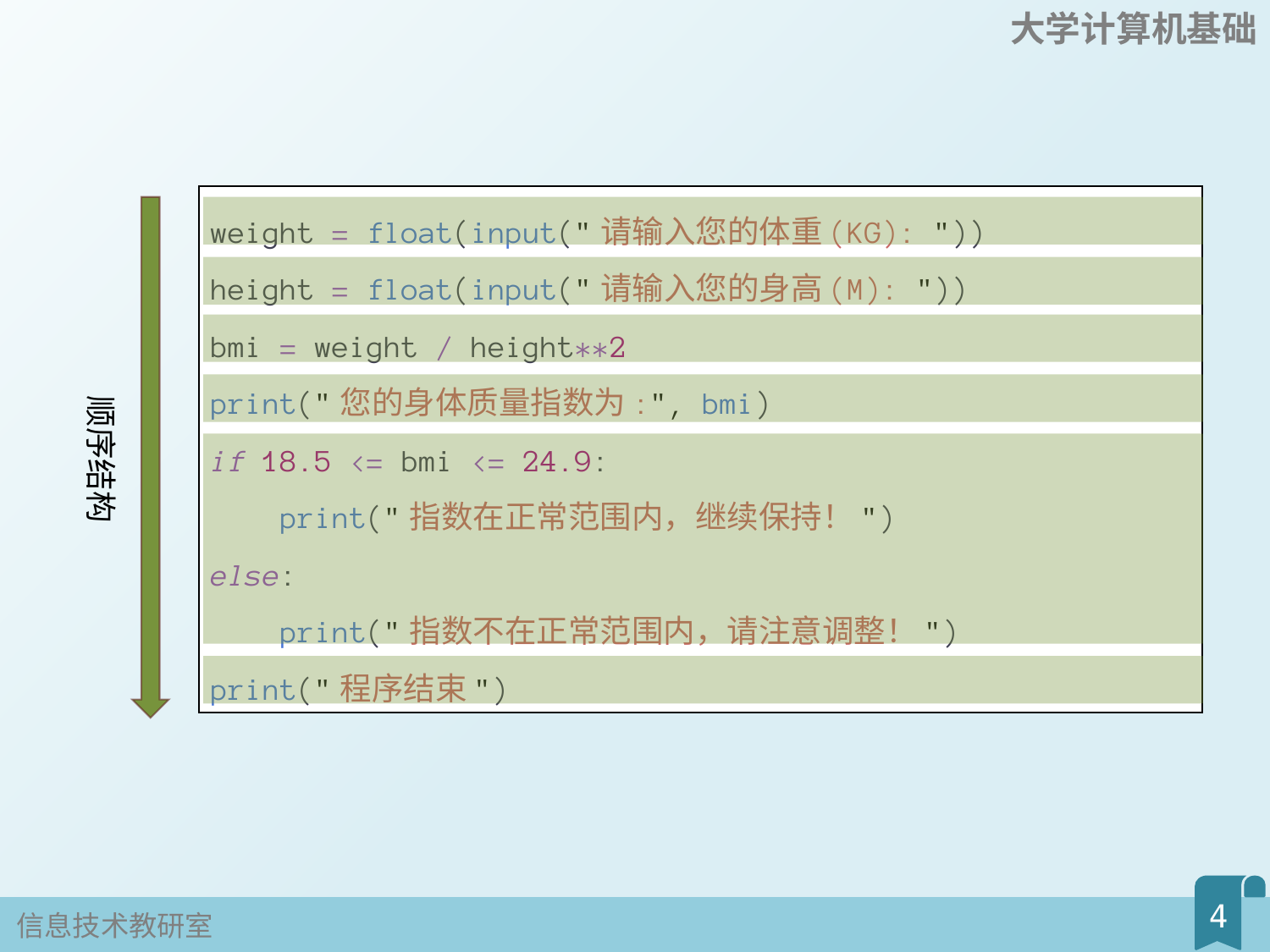

weight = float(input("请输入您的体重(KG): "))
height = float(input("请输入您的身高(M): "))
bmi = weight / height**2
print("您的身体质量指数为:", bmi)
if 18.5 <= bmi <= 24.9:
    print("指数在正常范围内，继续保持！")
else:
    print("指数不在正常范围内，请注意调整！")
print("程序结束")

顺序结构

4